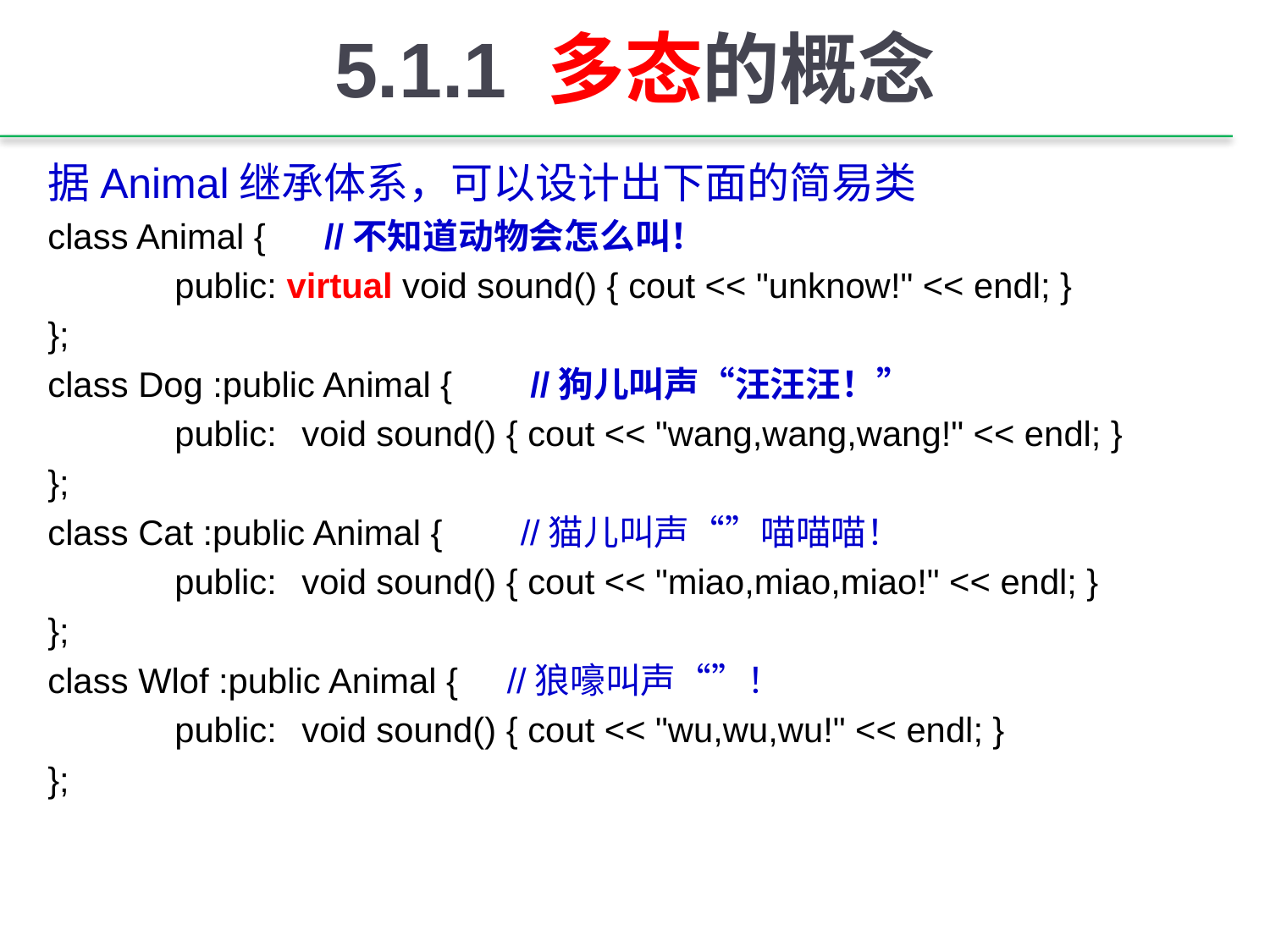

# 5.1.1 多态的概念
据Animal继承体系，可以设计出下面的简易类
class Animal {      //不知道动物会怎么叫！
	public: virtual void sound() { cout << "unknow!" << endl; }
};
class Dog :public Animal {        //狗儿叫声“汪汪汪！”
	public:	void sound() { cout << "wang,wang,wang!" << endl; }
};
class Cat :public Animal {        //猫儿叫声“”喵喵喵！
	public:	void sound() { cout << "miao,miao,miao!" << endl; }
};
class Wlof :public Animal {     //狼嚎叫声“”！
	public:	void sound() { cout << "wu,wu,wu!" << endl; }
};